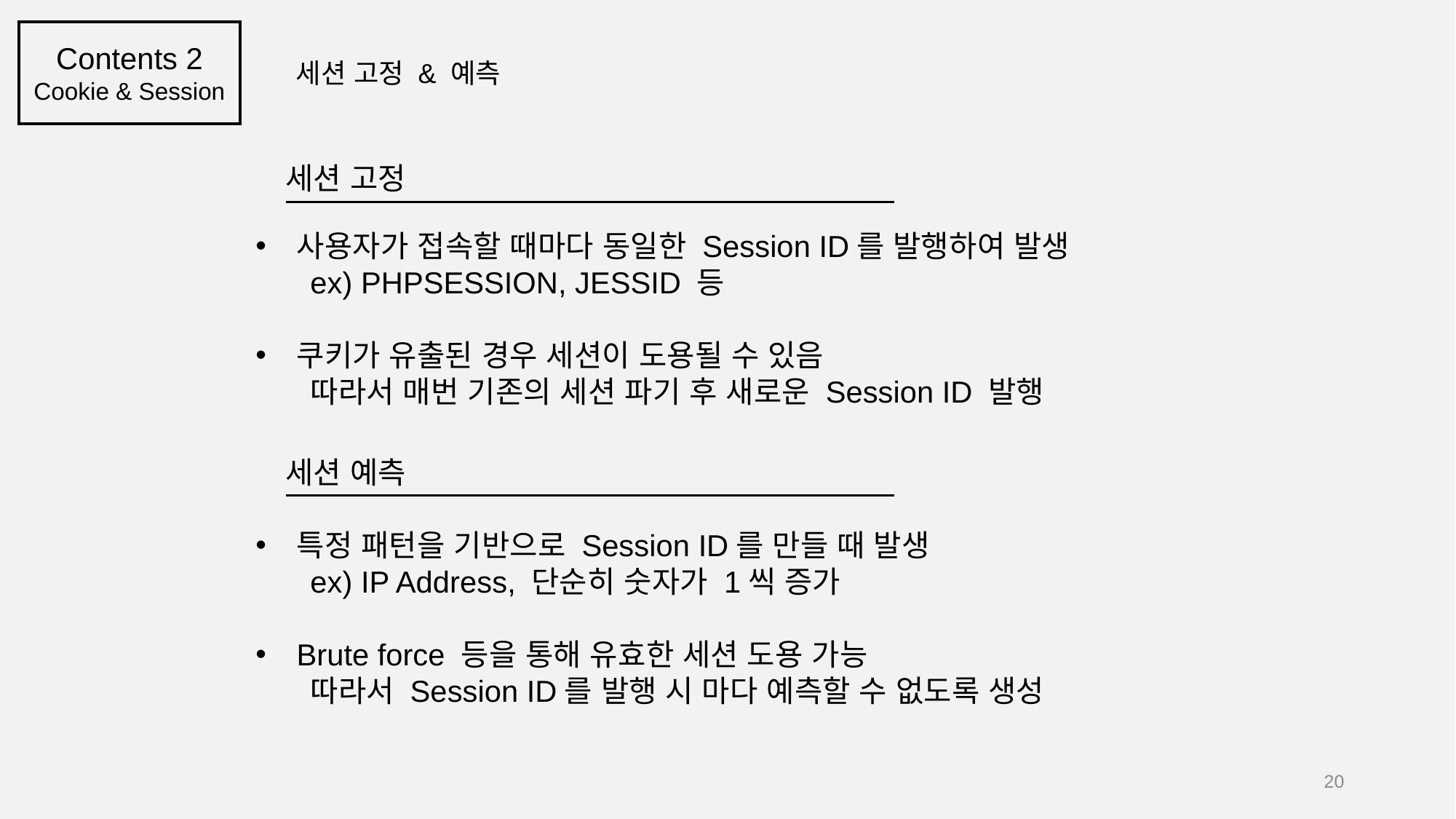

Contents 2
Cookie & Session
세션 고정 & 예측
세션 고정
사용자가 접속할 때마다 동일한 Session ID를 발행하여 발생
ex) PHPSESSION, JESSID 등

쿠키가 유출된 경우 세션이 도용될 수 있음
따라서 매번 기존의 세션 파기 후 새로운 Session ID 발행
세션 예측
특정 패턴을 기반으로 Session ID를 만들 때 발생
ex) IP Address, 단순히 숫자가 1씩 증가

Brute force 등을 통해 유효한 세션 도용 가능
따라서 Session ID를 발행 시 마다 예측할 수 없도록 생성
20